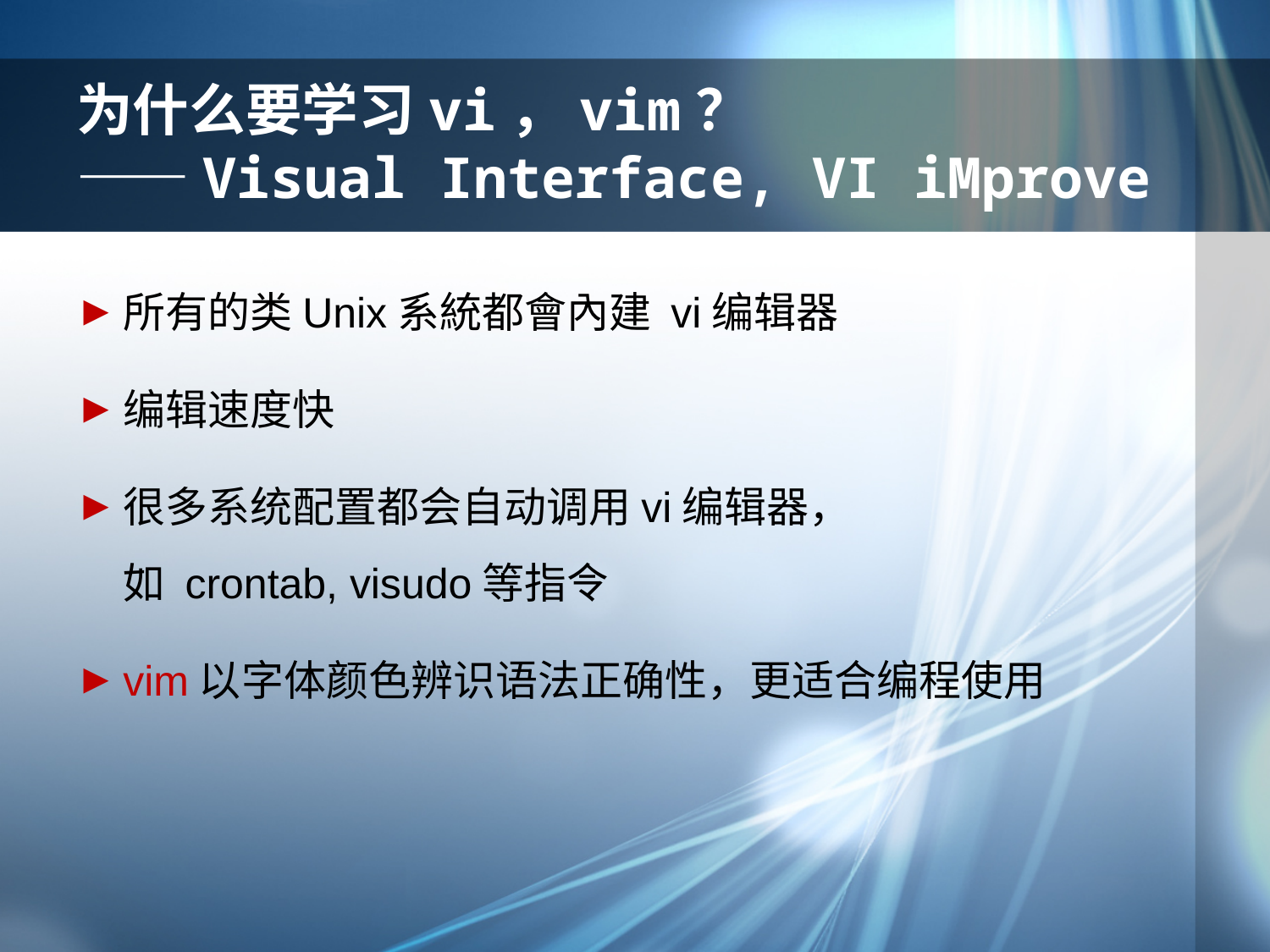

# 为什么要学习vi，vim？ ——Visual Interface, VI iMprove
所有的类Unix系統都會內建 vi编辑器
编辑速度快
很多系统配置都会自动调用vi编辑器，如 crontab, visudo等指令
vim以字体颜色辨识语法正确性，更适合编程使用